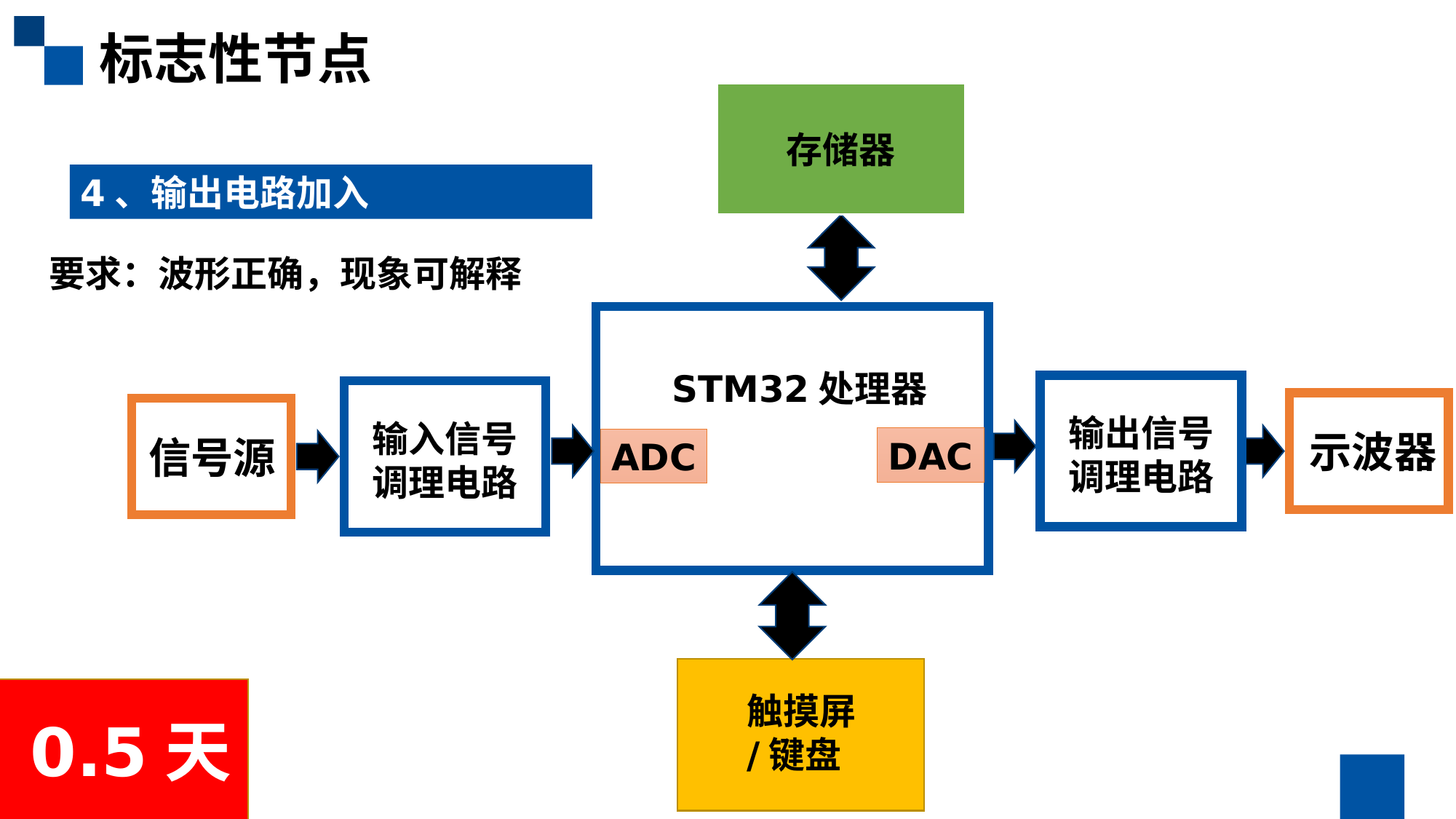

标志性节点

存储器
4、输出电路加入

要求：波形正确，现象可解释

STM32处理器

输出信号
调理电路
输入信号
调理电路
示波器

信号源

DAC
ADC

触摸屏
/键盘
0.5天
20